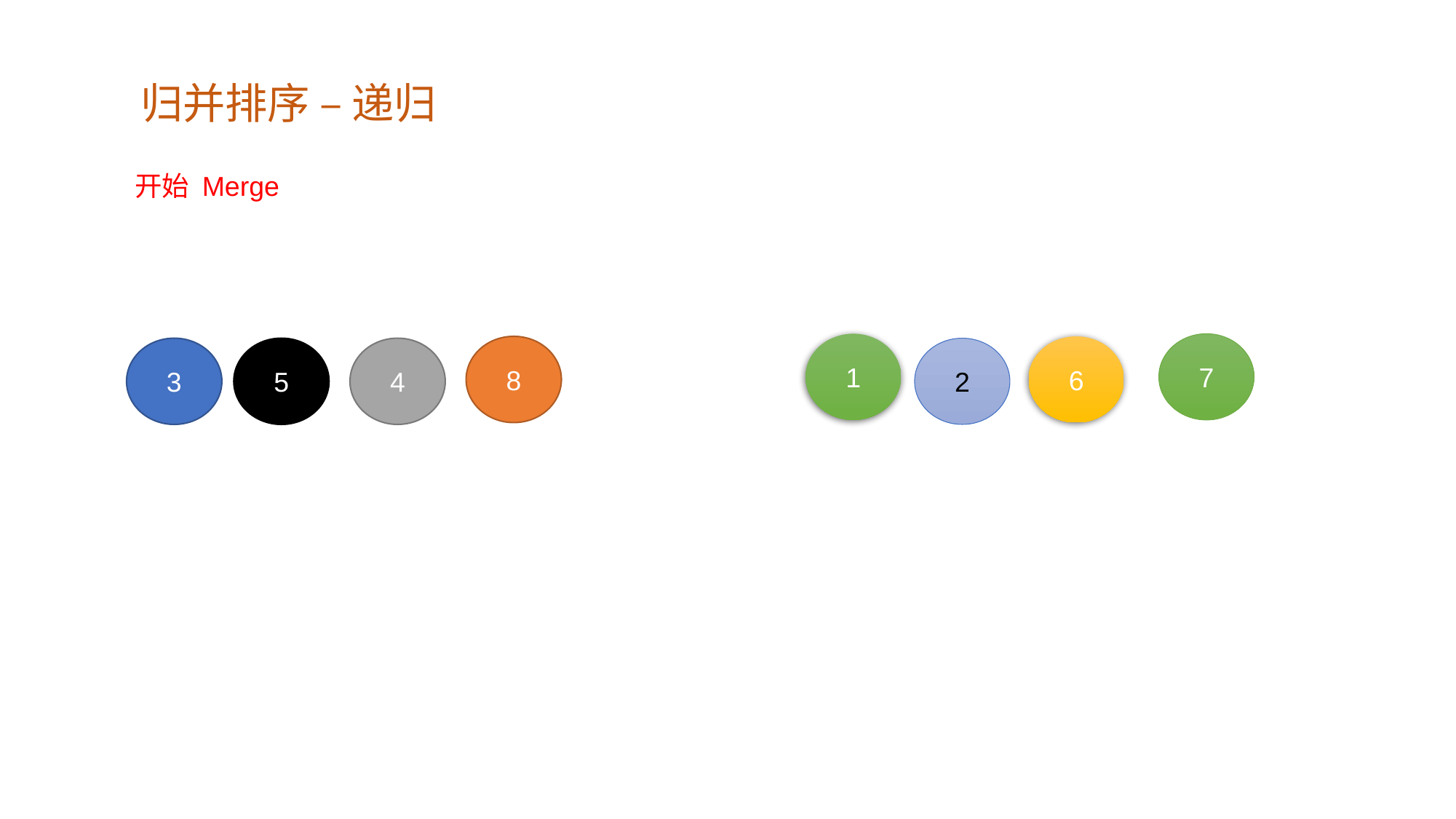

归并排序 – 递归
开始 Merge
1
7
8
6
3
5
4
2